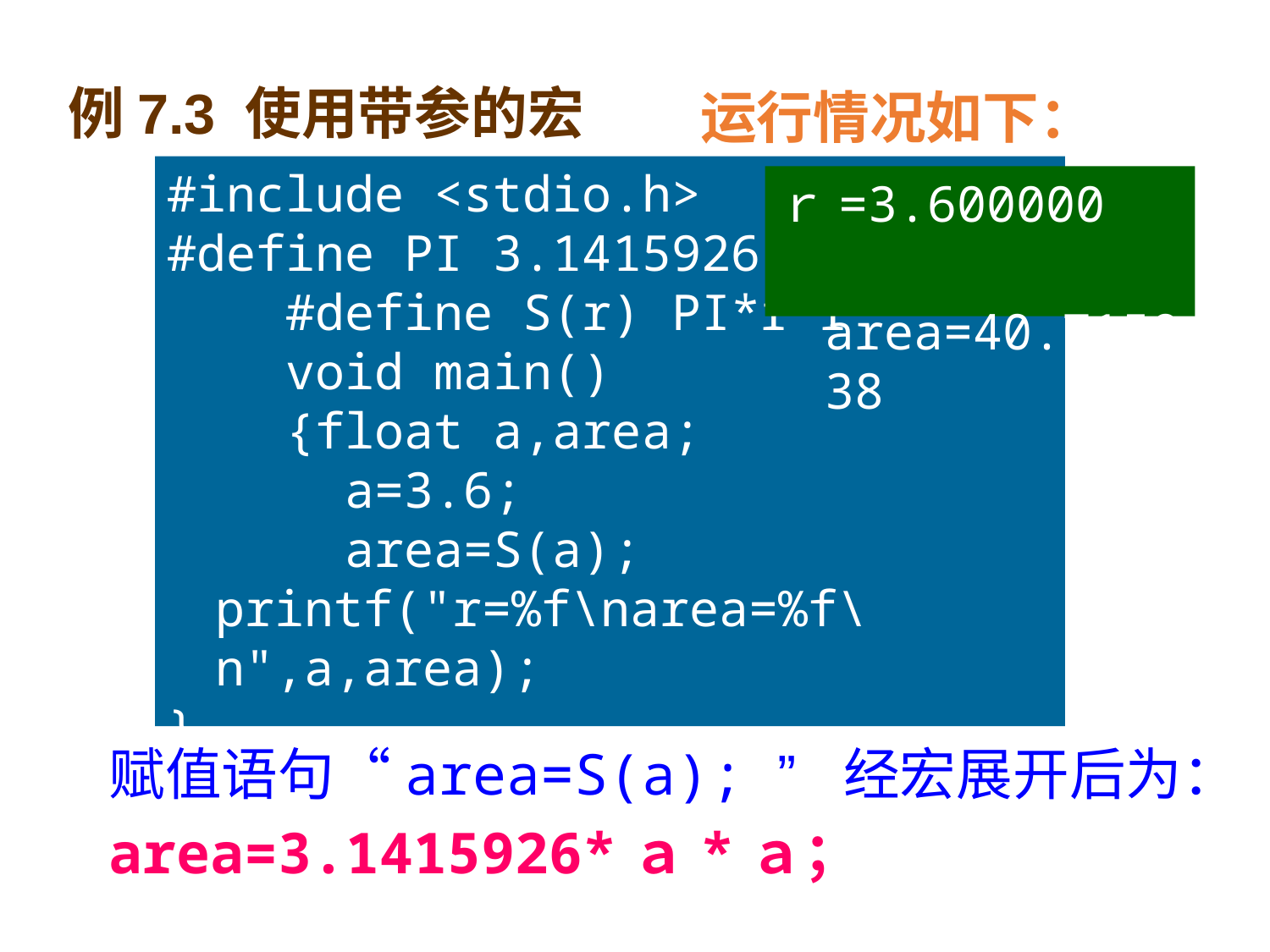

例7.3 使用带参的宏
运行情况如下：
#include <stdio.h>
#define PI 3.1415926
    #define S(r) PI*r*r
    void main()
    {float a,area;
      a=3.6;
      area=S(a);     printf("r=%f\narea=%f\n",a,area);
}
ｒ=3.600000
 area=40.715038
赋值语句“area=S(a); ” 经宏展开后为：
area=3.1415926*ａ*ａ；